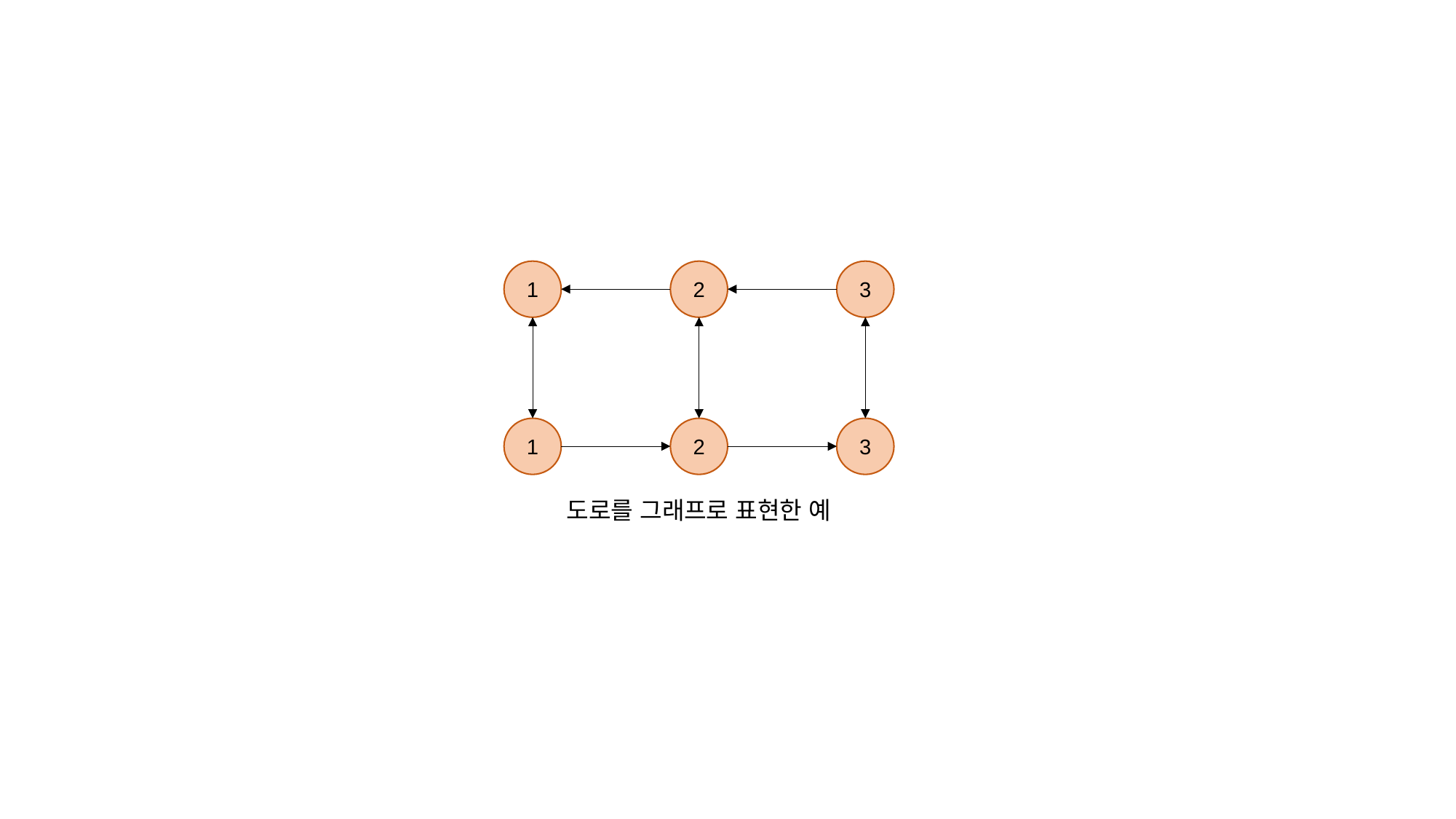

2
3
1
2
3
1
도로를 그래프로 표현한 예